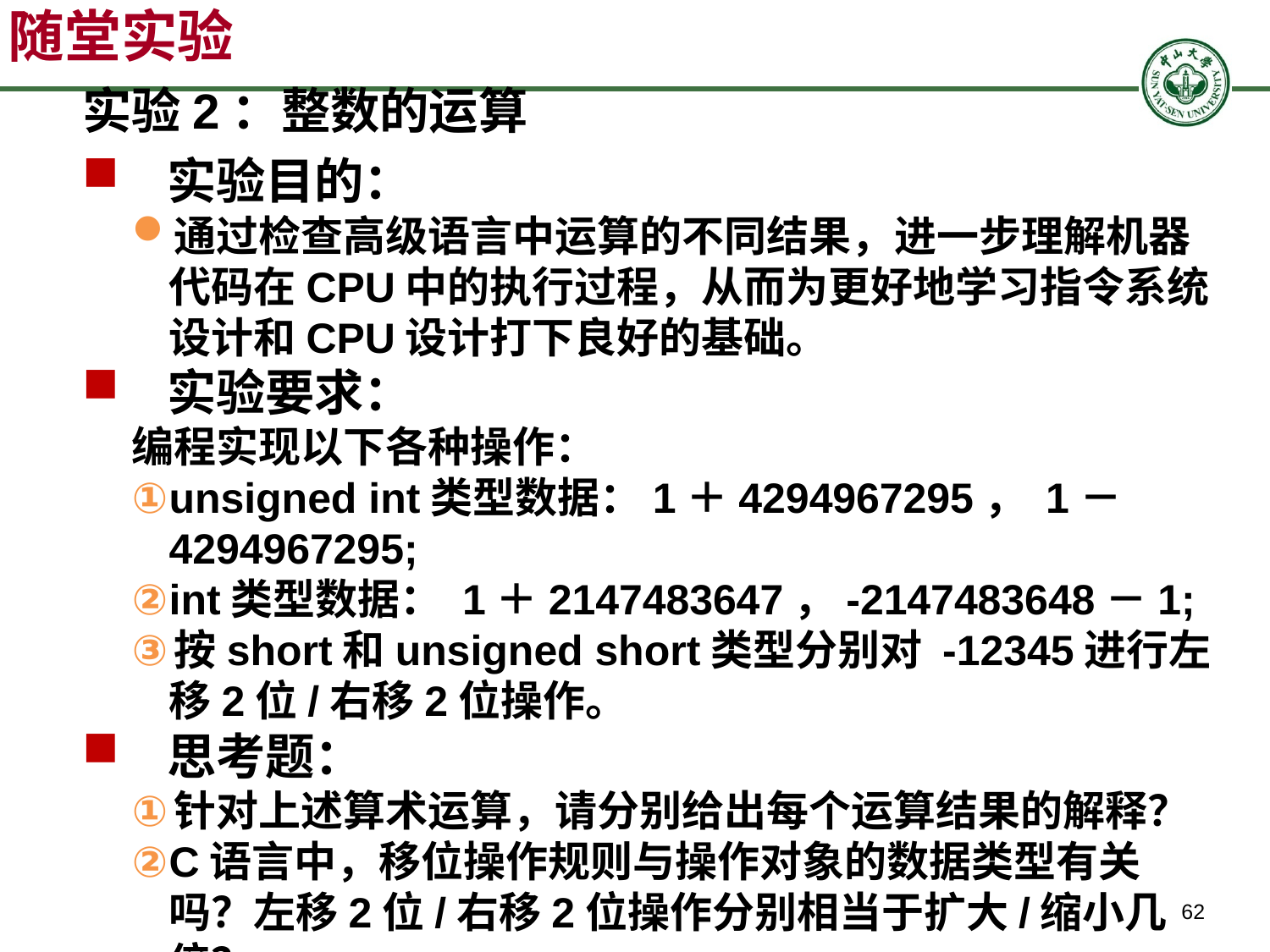

# 随堂实验
实验2：整数的运算
实验目的：
通过检查高级语言中运算的不同结果，进一步理解机器代码在CPU中的执行过程，从而为更好地学习指令系统设计和CPU设计打下良好的基础。
实验要求：
编程实现以下各种操作：
unsigned int类型数据：1＋4294967295， 1－4294967295;
int类型数据： 1＋2147483647，-2147483648－1;
按short和unsigned short类型分别对 -12345进行左移2位/右移2位操作。
思考题：
针对上述算术运算，请分别给出每个运算结果的解释？
C语言中，移位操作规则与操作对象的数据类型有关吗？左移2位/右移2位操作分别相当于扩大/缩小几倍？